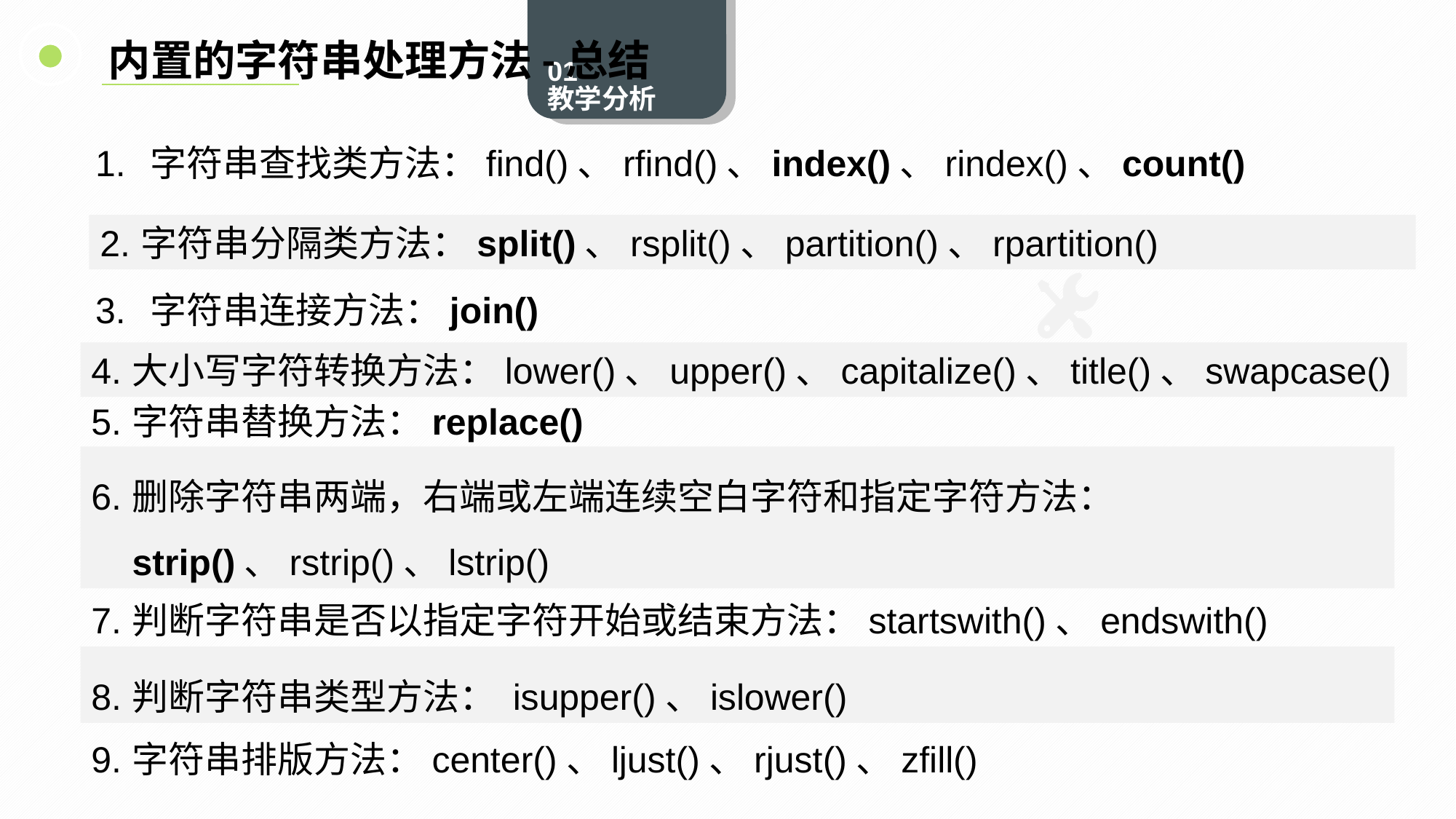

内置的字符串处理方法-总结

字符串查找类方法：find()、rfind()、index()、rindex()、count()
字符串分隔类方法：split()、rsplit()、partition()、rpartition()

字符串连接方法：join()
大小写字符转换方法：lower()、upper()、capitalize()、title()、swapcase()
字符串替换方法：replace()
删除字符串两端，右端或左端连续空白字符和指定字符方法：strip()、rstrip()、lstrip()
判断字符串是否以指定字符开始或结束方法：startswith()、endswith()
判断字符串类型方法： isupper()、islower()
字符串排版方法：center()、ljust()、rjust()、zfill()